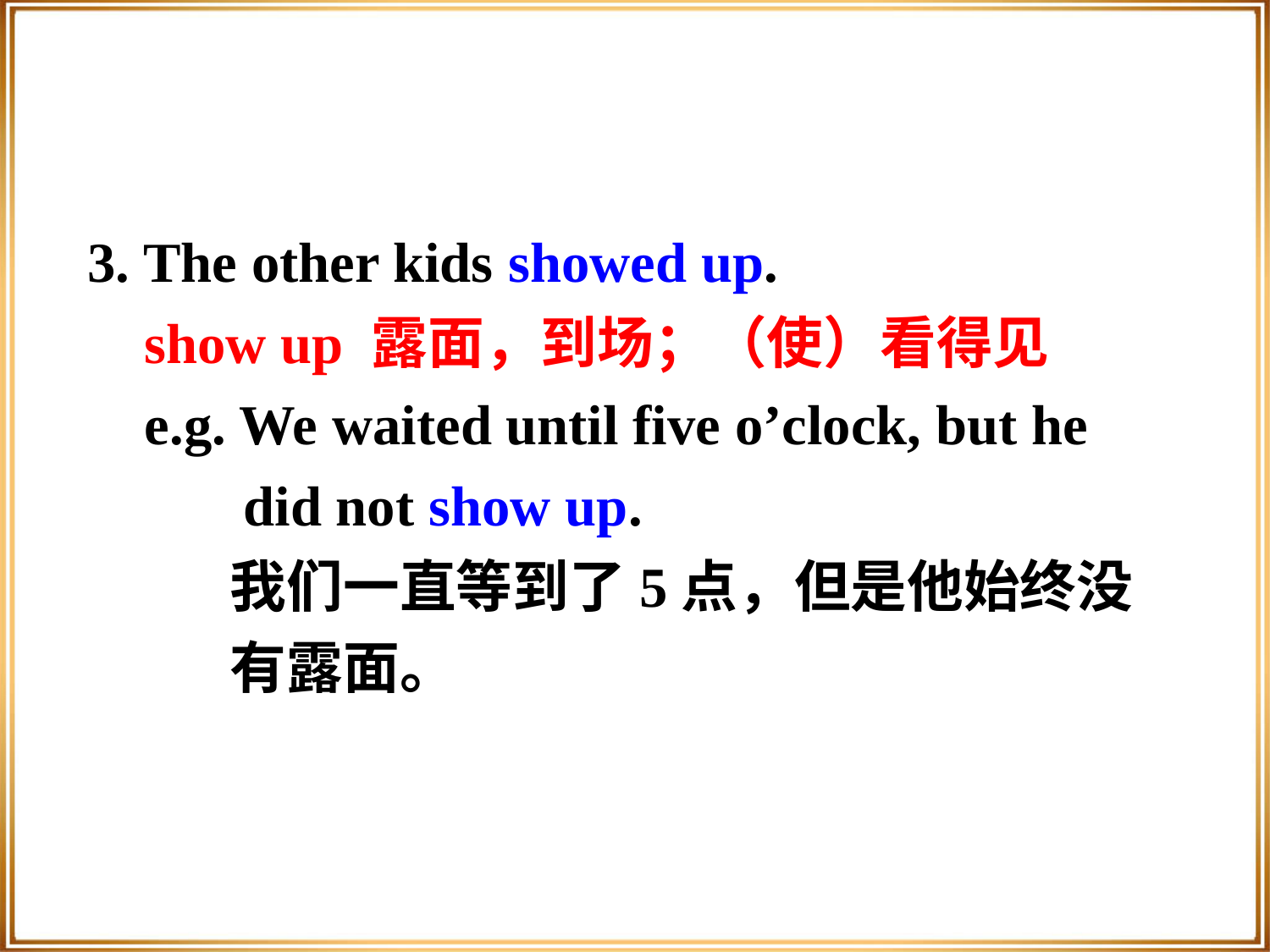

3. The other kids showed up.
    show up 露面，到场；（使）看得见
    e.g. We waited until five o’clock, but he
           did not show up.
          我们一直等到了5点，但是他始终没
          有露面。